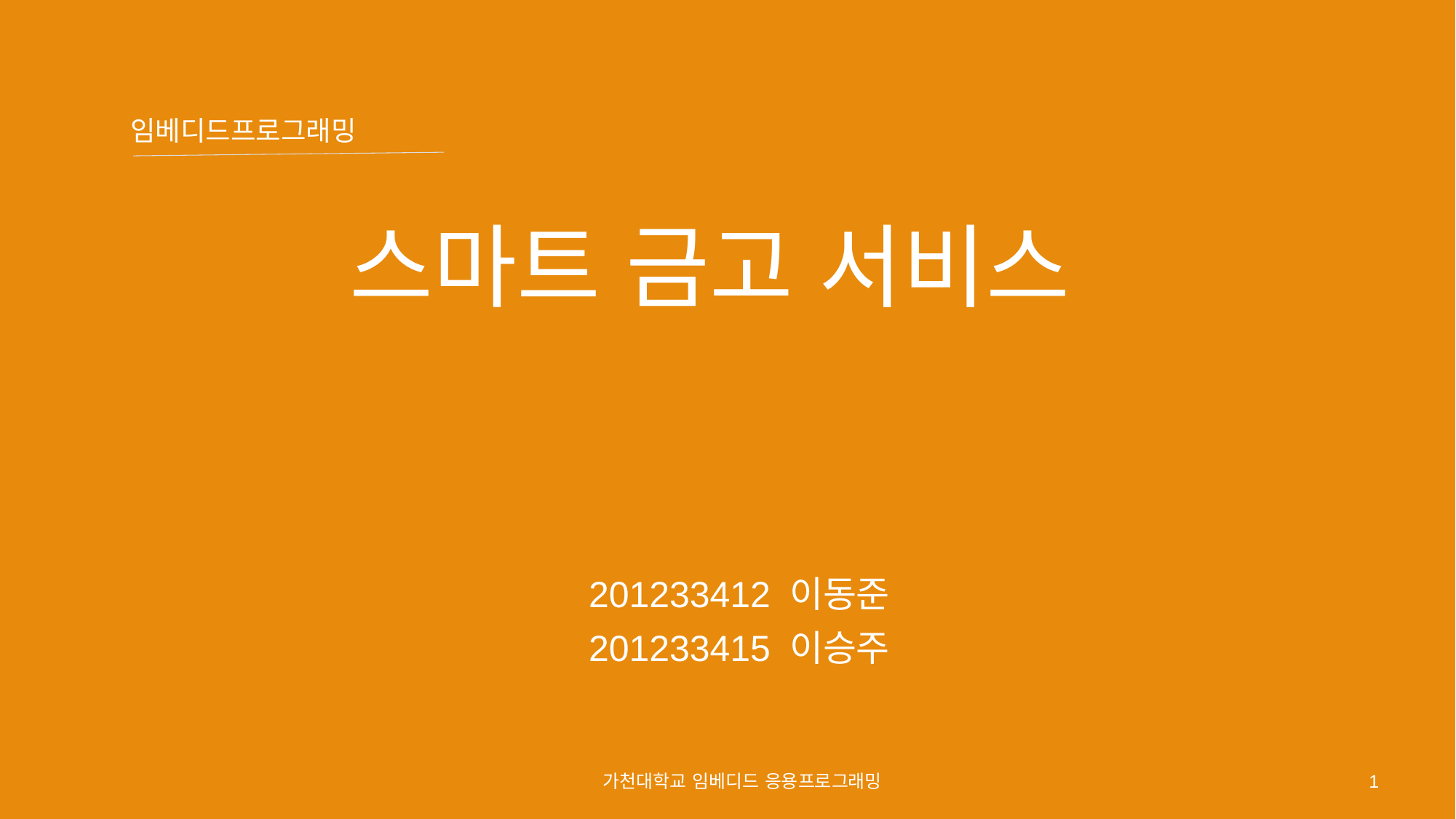

임베디드프로그래밍
# 스마트 금고 서비스
201233412 이동준
201233415 이승주
가천대학교 임베디드 응용프로그래밍
1